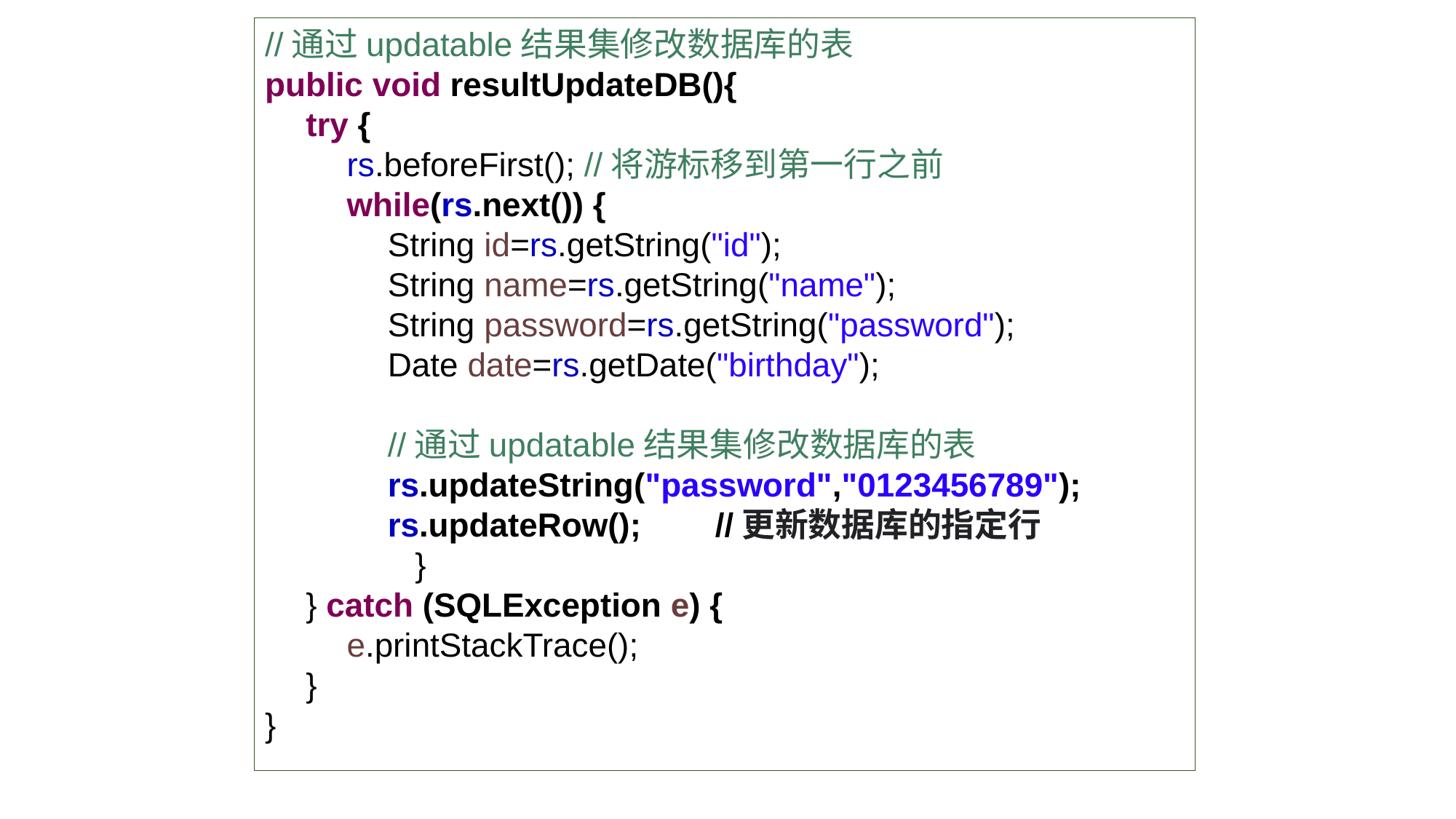

//通过updatable结果集修改数据库的表
public void resultUpdateDB(){
try {
rs.beforeFirst(); //将游标移到第一行之前
while(rs.next()) {
String id=rs.getString("id");
String name=rs.getString("name");
String password=rs.getString("password");
Date date=rs.getDate("birthday");

//通过updatable结果集修改数据库的表
rs.updateString("password","0123456789");
rs.updateRow();	//更新数据库的指定行
	}
} catch (SQLException e) {
e.printStackTrace();
}
}
36